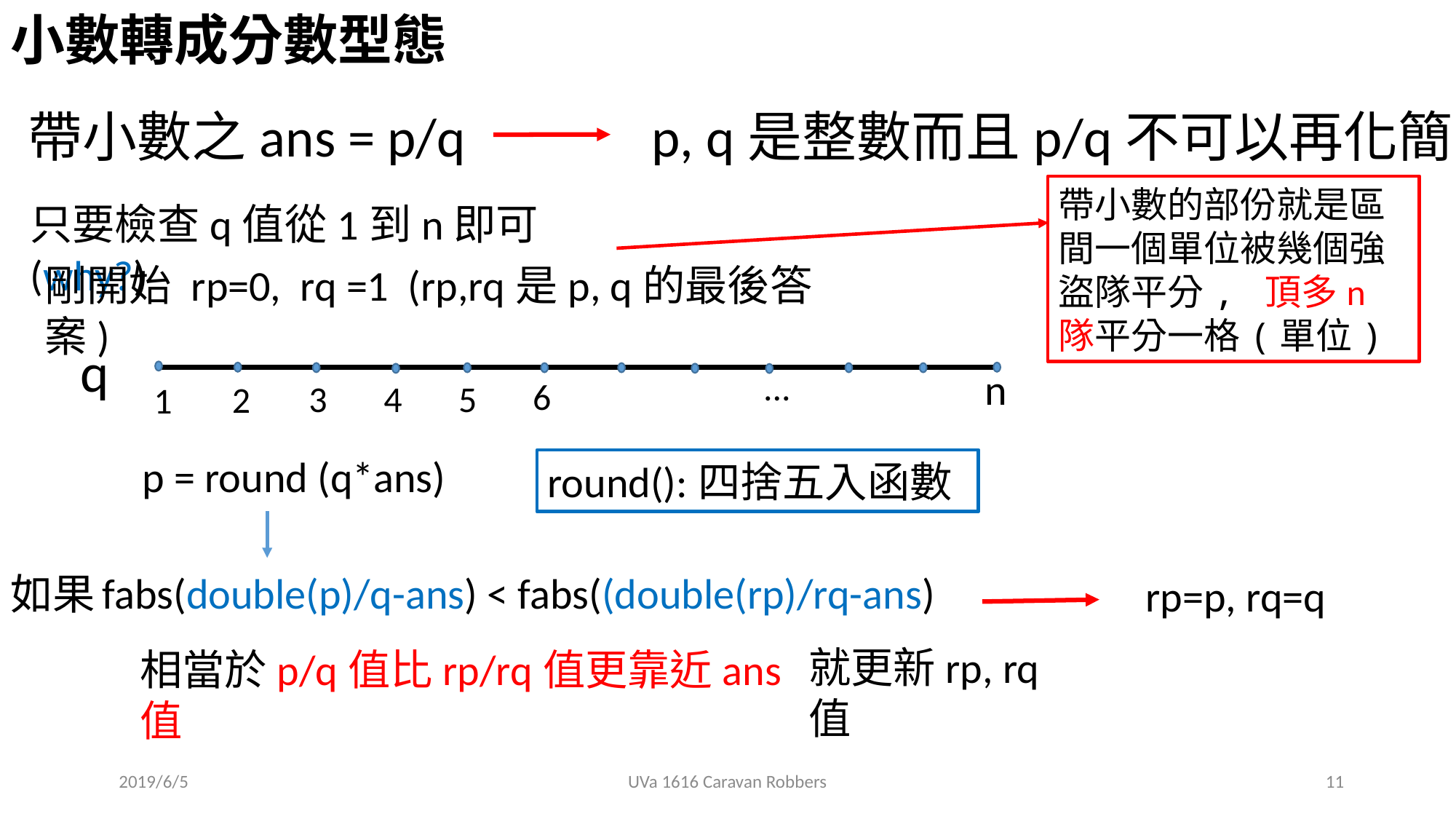

小數轉成分數型態
帶小數之ans = p/q
p, q是整數而且p/q不可以再化簡
帶小數的部份就是區間一個單位被幾個強盜隊平分, 頂多n隊平分一格(單位)
只要檢查q值從1到n即可(why?)
剛開始 rp=0,  rq =1  (rp,rq是p, q的最後答案)
q
n
...

6
5
3
4
2
1
p = round (q*ans)
round():四捨五入函數
fabs(double(p)/q-ans) < fabs((double(rp)/rq-ans)
如果
rp=p, rq=q
就更新rp, rq值
相當於p/q值比rp/rq值更靠近ans值
2019/6/5
UVa 1616 Caravan Robbers
11